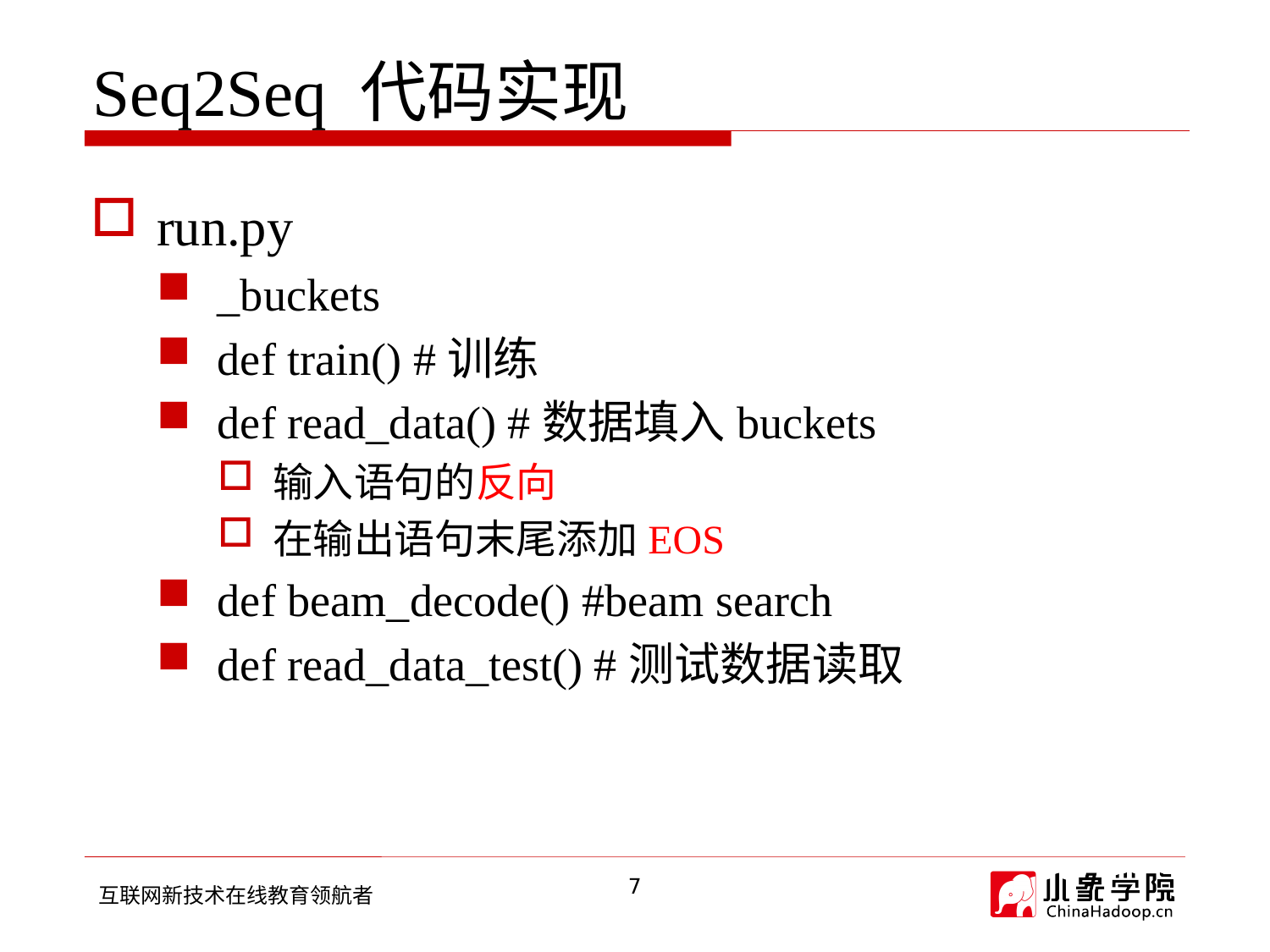

# Seq2Seq 代码实现
run.py
_buckets
def train() #训练
def read_data() #数据填入buckets
输入语句的反向
在输出语句末尾添加EOS
def beam_decode() #beam search
def read_data_test() #测试数据读取
7